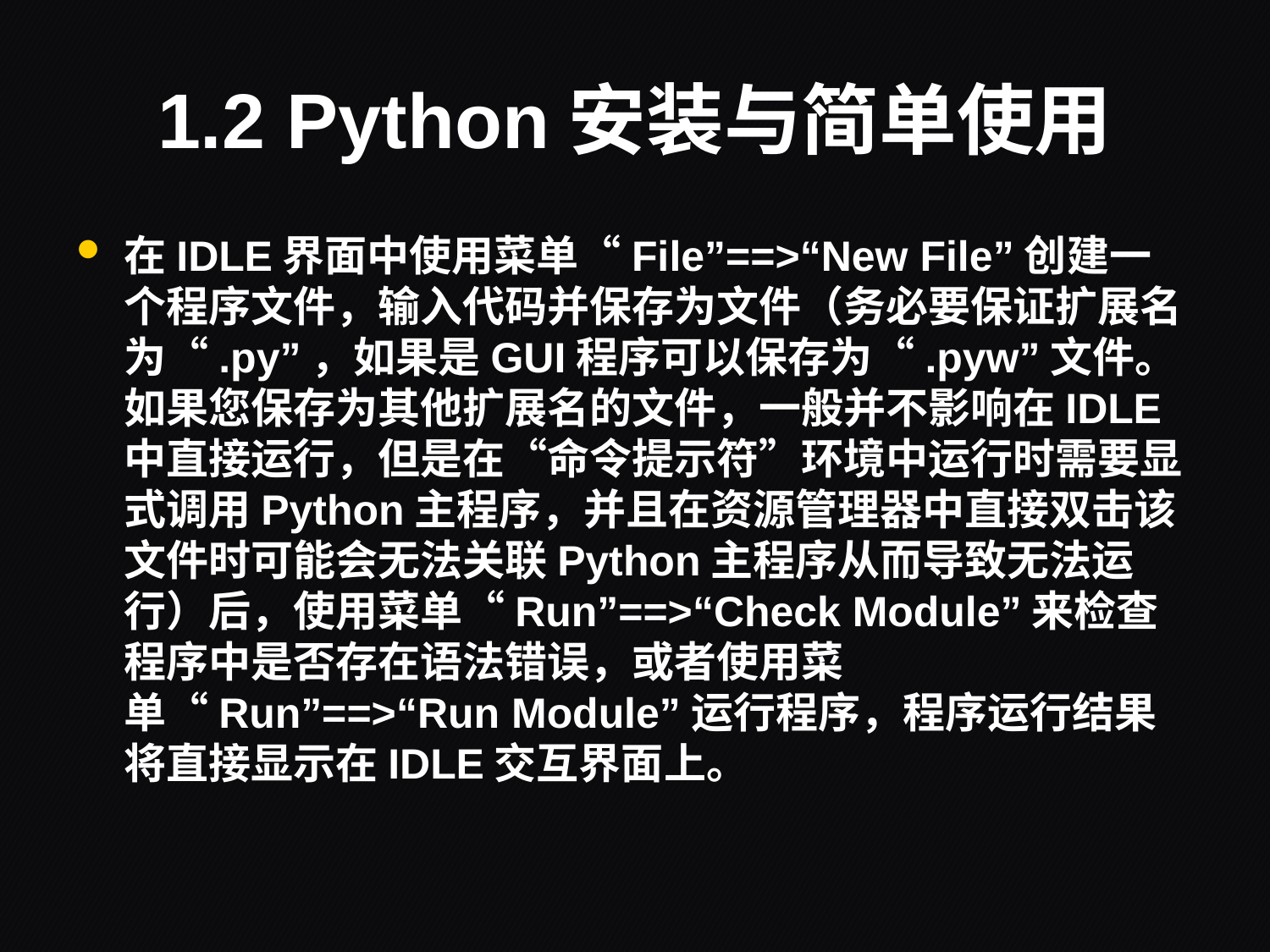

# 1.2 Python安装与简单使用
在IDLE界面中使用菜单“File”==>“New File”创建一个程序文件，输入代码并保存为文件（务必要保证扩展名为“.py”，如果是GUI程序可以保存为“.pyw”文件。如果您保存为其他扩展名的文件，一般并不影响在IDLE中直接运行，但是在“命令提示符”环境中运行时需要显式调用Python主程序，并且在资源管理器中直接双击该文件时可能会无法关联Python主程序从而导致无法运行）后，使用菜单“Run”==>“Check Module”来检查程序中是否存在语法错误，或者使用菜单“Run”==>“Run Module”运行程序，程序运行结果将直接显示在IDLE交互界面上。